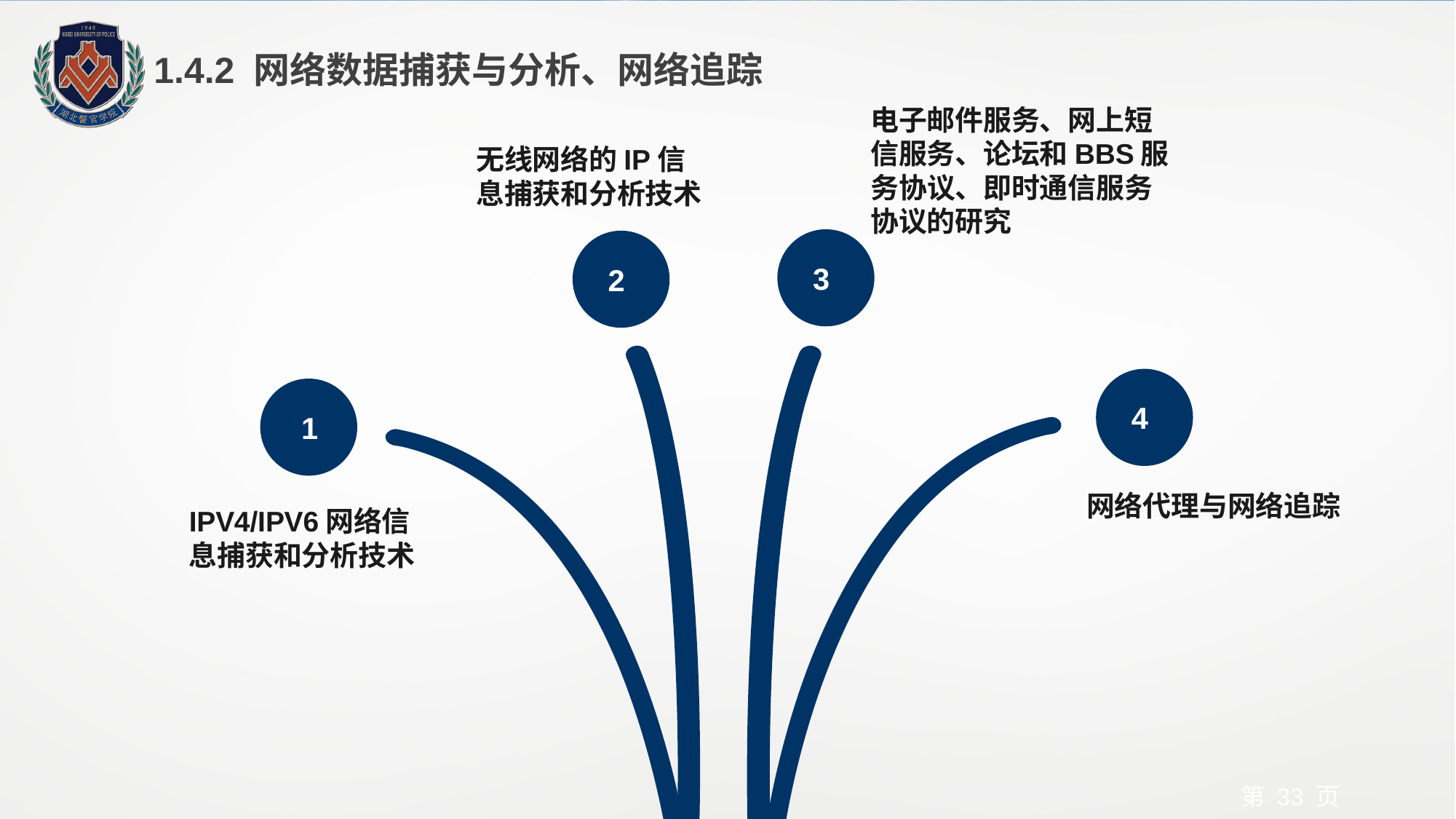

1.4.2 网络数据捕获与分析、网络追踪
电子邮件服务、网上短信服务、论坛和BBS服务协议、即时通信服务协议的研究
无线网络的IP信息捕获和分析技术

3
2

4
1

网络代理与网络追踪
IPV4/IPV6网络信息捕获和分析技术